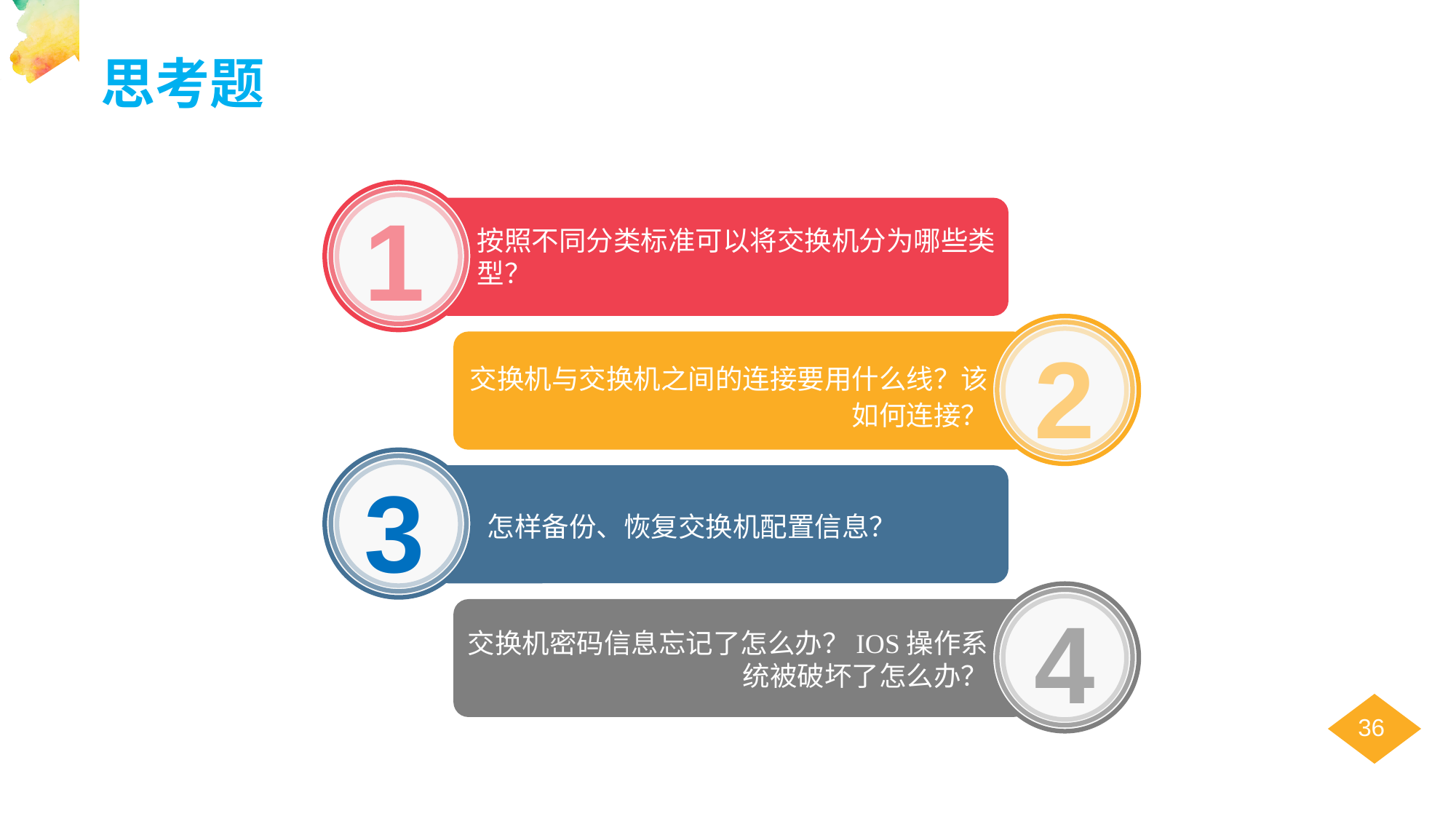

思考题

1

按照不同分类标准可以将交换机分为哪些类型？

2

交换机与交换机之间的连接要用什么线？该如何连接？

3

怎样备份、恢复交换机配置信息？

4

交换机密码信息忘记了怎么办？IOS操作系统被破坏了怎么办？